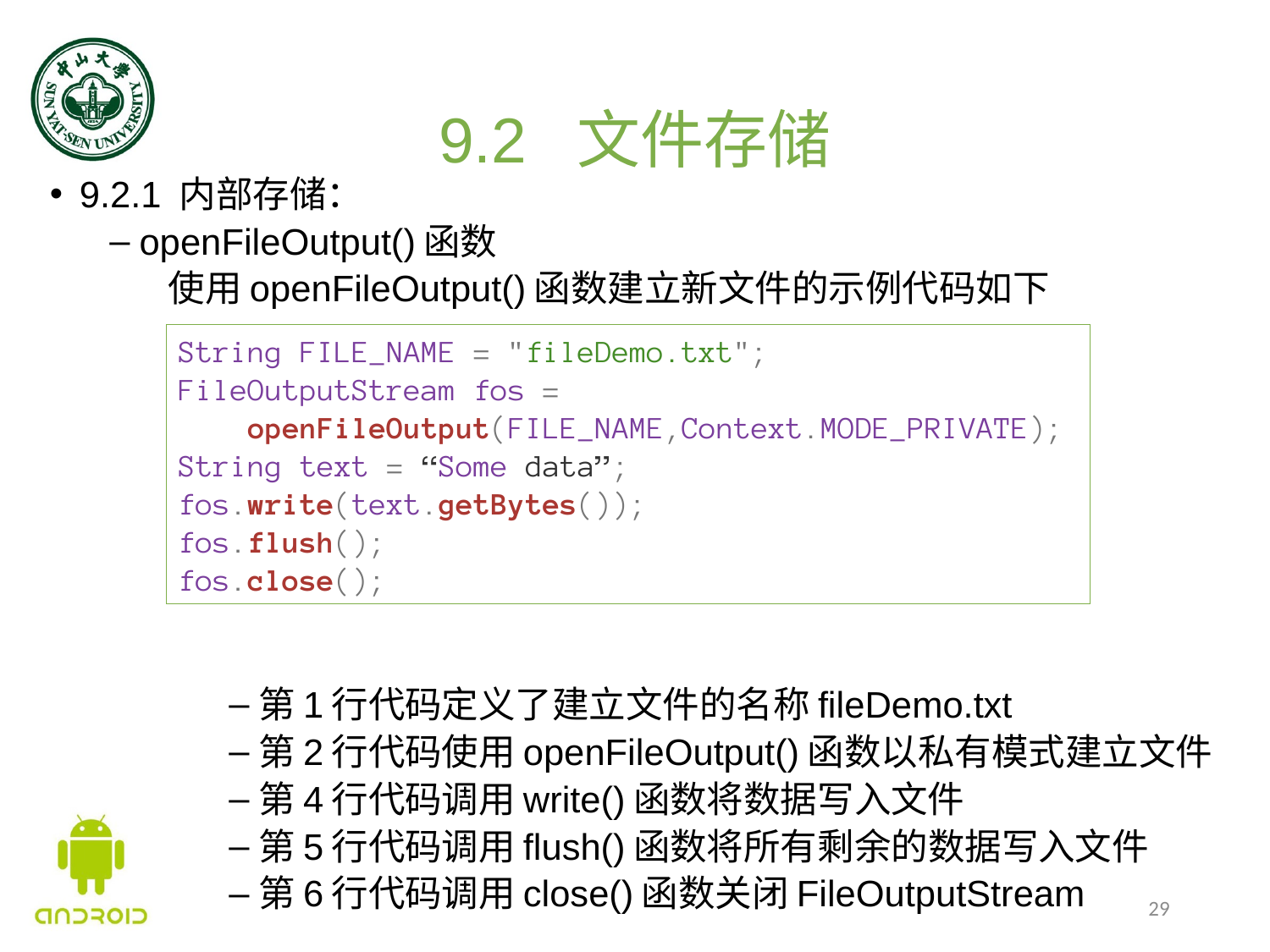

# 9.2  文件存储
9.2.1 内部存储：
openFileOutput()函数
使用openFileOutput()函数建立新文件的示例代码如下

第1行代码定义了建立文件的名称fileDemo.txt
第2行代码使用openFileOutput()函数以私有模式建立文件
第4行代码调用write()函数将数据写入文件
第5行代码调用flush()函数将所有剩余的数据写入文件
第6行代码调用close()函数关闭FileOutputStream
String FILE_NAME = "fileDemo.txt";
FileOutputStream fos =
    openFileOutput(FILE_NAME,Context.MODE_PRIVATE);
String text = “Some data”;
fos.write(text.getBytes());
fos.flush();
fos.close();
29